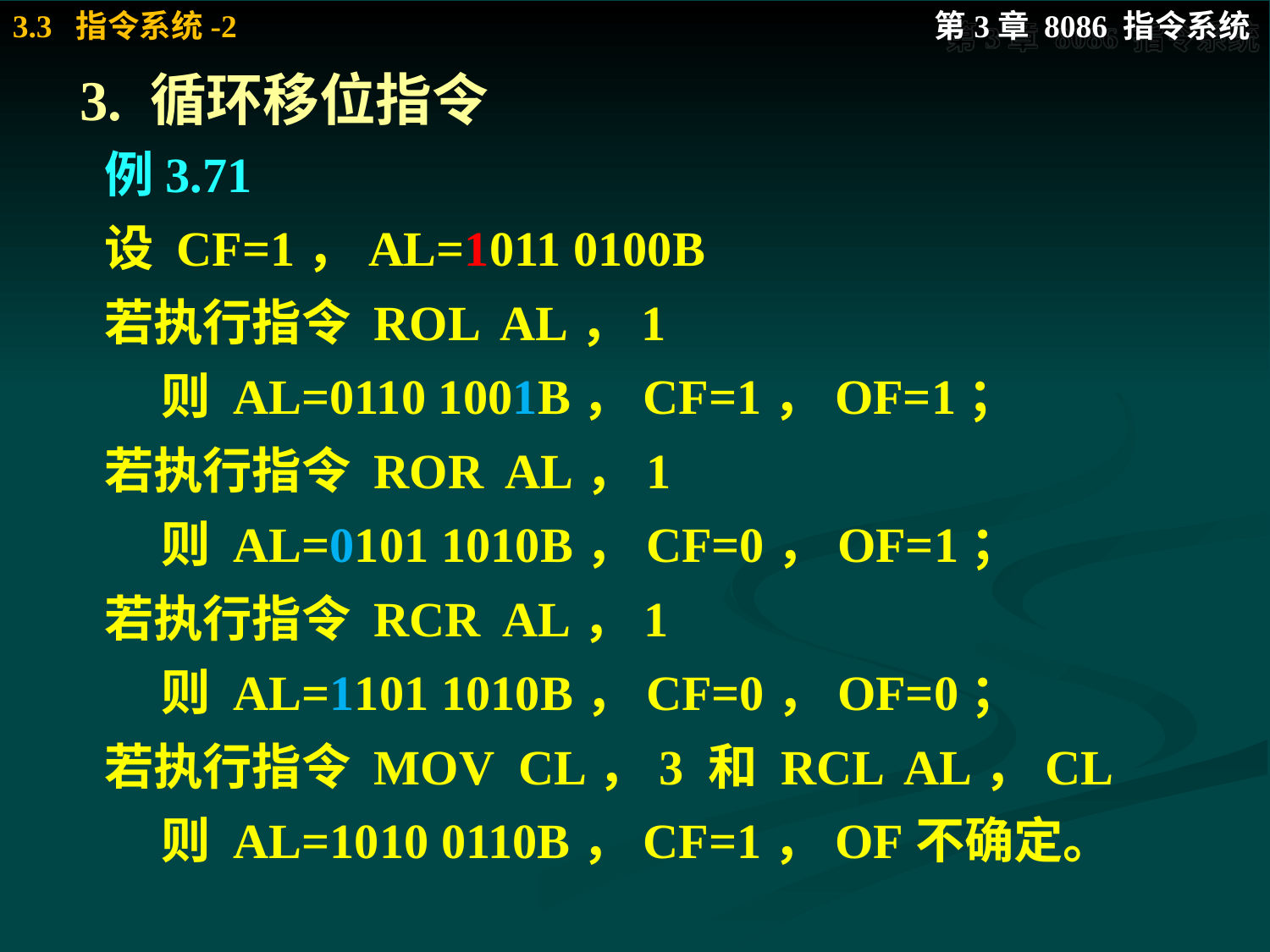

# 3. 循环移位指令
例3.71
设 CF=1，AL=1011 0100B
若执行指令 ROL  AL，1
    则 AL=0110 1001B，CF=1，OF=1；
若执行指令 ROR  AL，1
    则 AL=0101 1010B，CF=0，OF=1；
若执行指令 RCR  AL，1
    则 AL=1101 1010B，CF=0，OF=0；
若执行指令 MOV  CL，3 和 RCL  AL，CL
    则 AL=1010 0110B，CF=1，OF不确定。